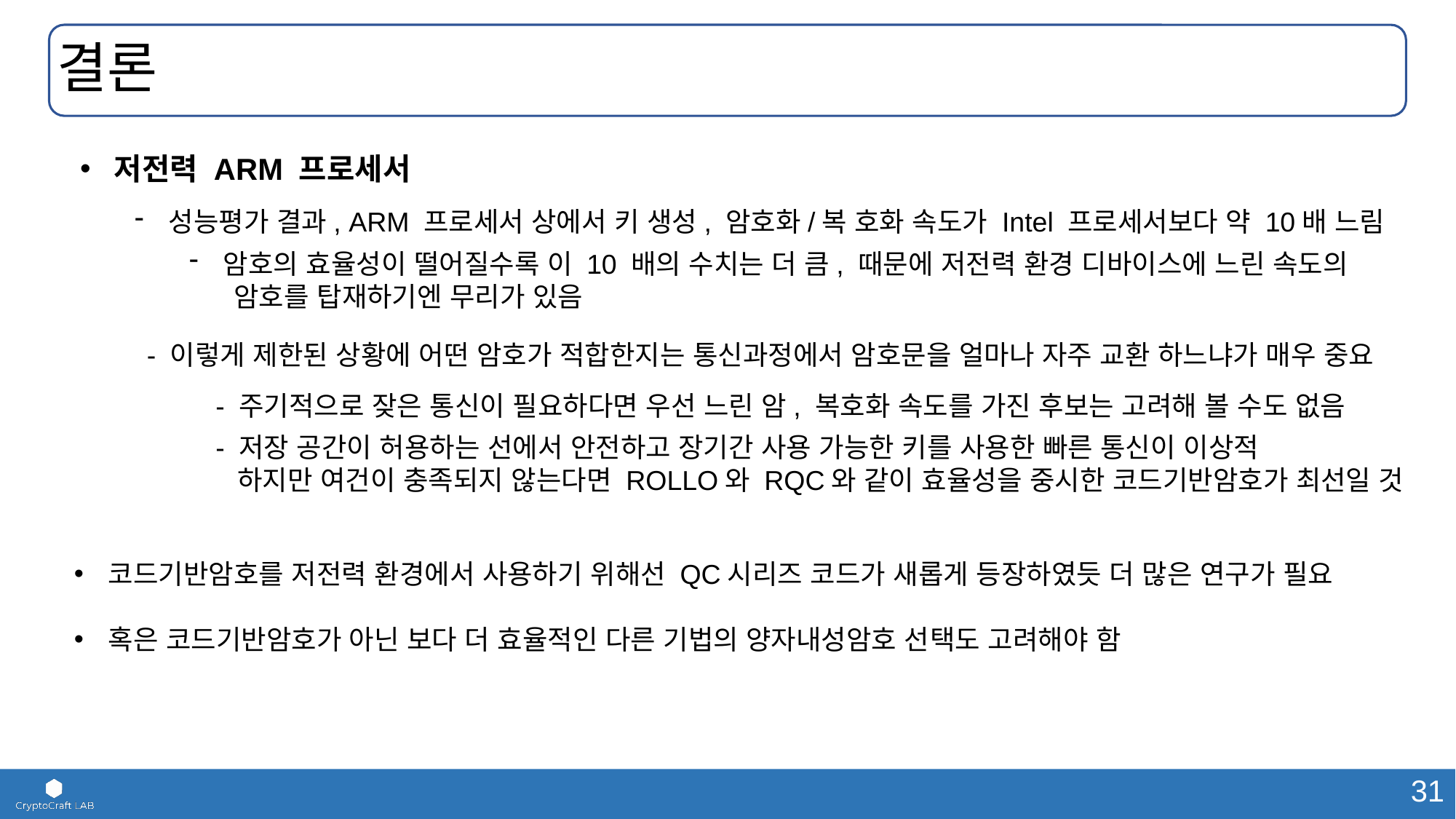

# 결론
저전력 ARM 프로세서

성능평가 결과, ARM 프로세서 상에서 키 생성, 암호화/복 호화 속도가 Intel 프로세서보다 약 10배 느림

암호의 효율성이 떨어질수록 이 10 배의 수치는 더 큼, 때문에 저전력 환경 디바이스에 느린 속도의
     암호를 탑재하기엔 무리가 있음
- 이렇게 제한된 상황에 어떤 암호가 적합한지는 통신과정에서 암호문을 얼마나 자주 교환 하느냐가 매우 중요

         - 주기적으로 잦은 통신이 필요하다면 우선 느린 암, 복호화 속도를 가진 후보는 고려해 볼 수도 없음

         - 저장 공간이 허용하는 선에서 안전하고 장기간 사용 가능한 키를 사용한 빠른 통신이 이상적
           하지만 여건이 충족되지 않는다면 ROLLO와 RQC와 같이 효율성을 중시한 코드기반암호가 최선일 것

코드기반암호를 저전력 환경에서 사용하기 위해선 QC시리즈 코드가 새롭게 등장하였듯 더 많은 연구가 필요

혹은 코드기반암호가 아닌 보다 더 효율적인 다른 기법의 양자내성암호 선택도 고려해야 함